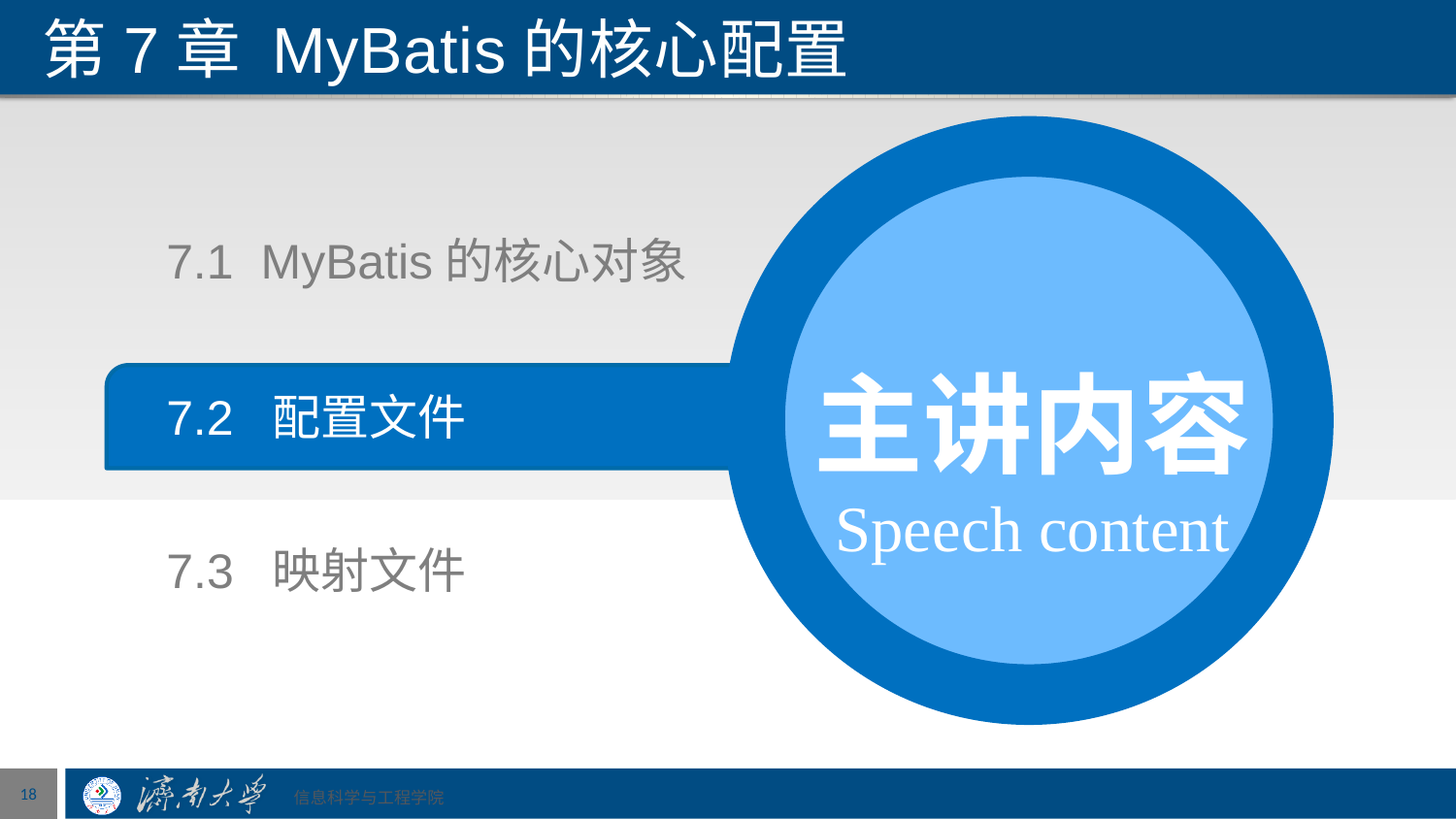

# 第7章 MyBatis的核心配置

主讲内容
Speech content

7.1  MyBatis的核心对象
7.2  配置文件
7.3  映射文件